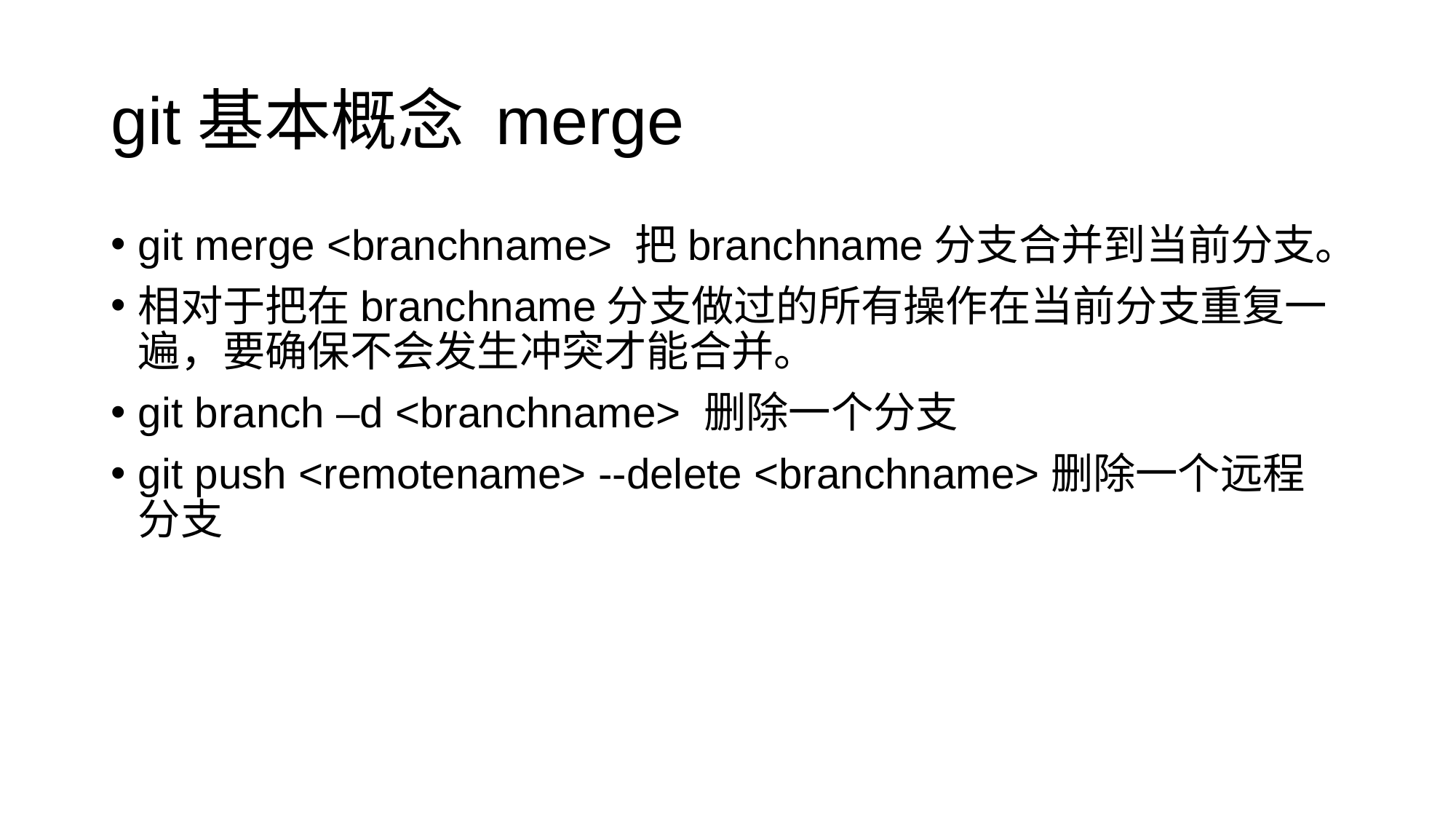

# git基本概念 merge
git merge <branchname> 把branchname分支合并到当前分支。
相对于把在branchname分支做过的所有操作在当前分支重复一遍，要确保不会发生冲突才能合并。
git branch –d <branchname> 删除一个分支
git push <remotename> --delete <branchname>删除一个远程分支